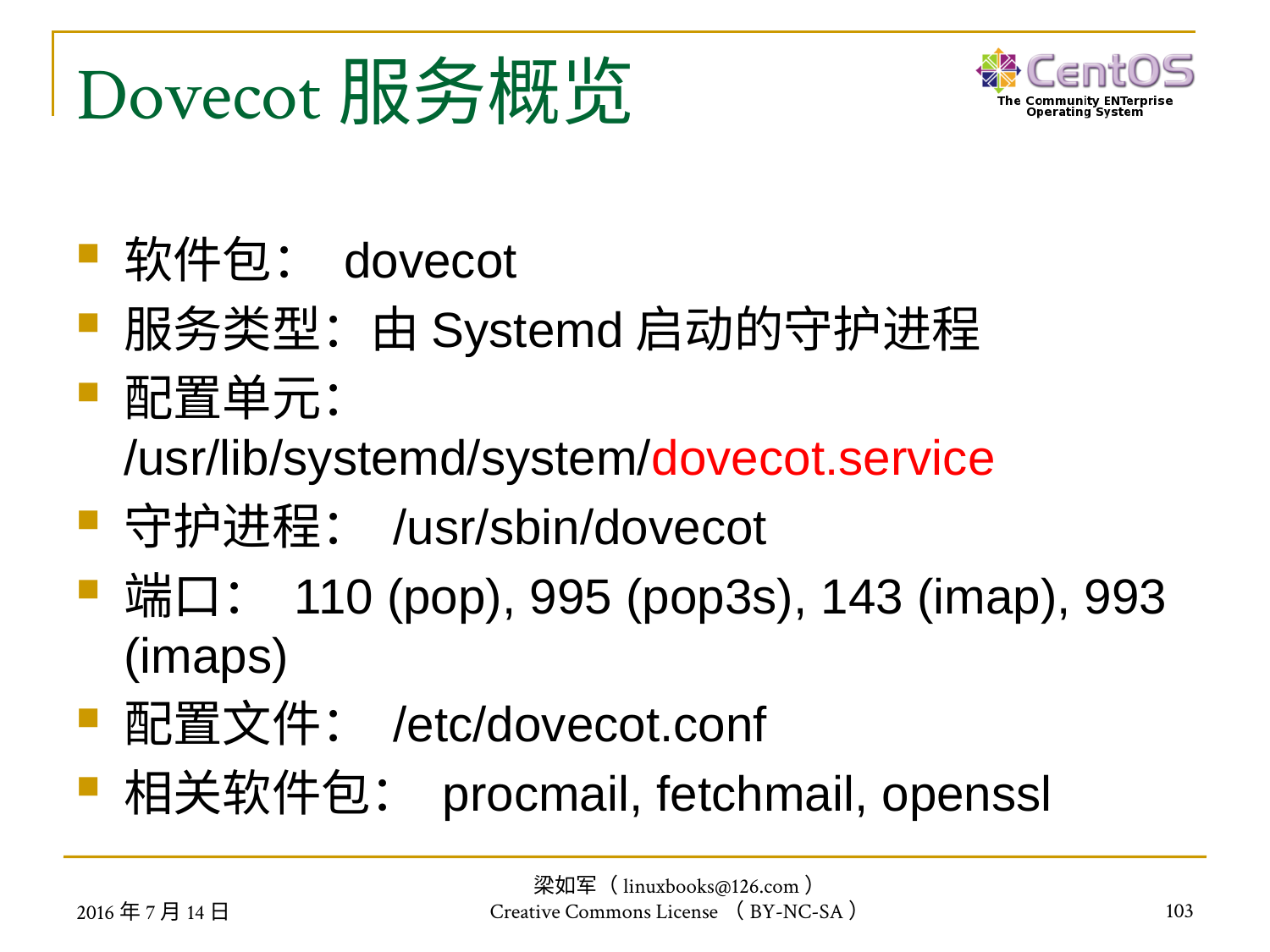

# Dovecot服务概览
软件包： dovecot
服务类型：由Systemd启动的守护进程
配置单元： /usr/lib/systemd/system/dovecot.service
守护进程： /usr/sbin/dovecot
端口： 110 (pop), 995 (pop3s), 143 (imap), 993 (imaps)
配置文件： /etc/dovecot.conf
相关软件包： procmail, fetchmail, openssl
梁如军（linuxbooks@126.com）
Creative Commons License（BY-NC-SA）
2016年7月14日
103